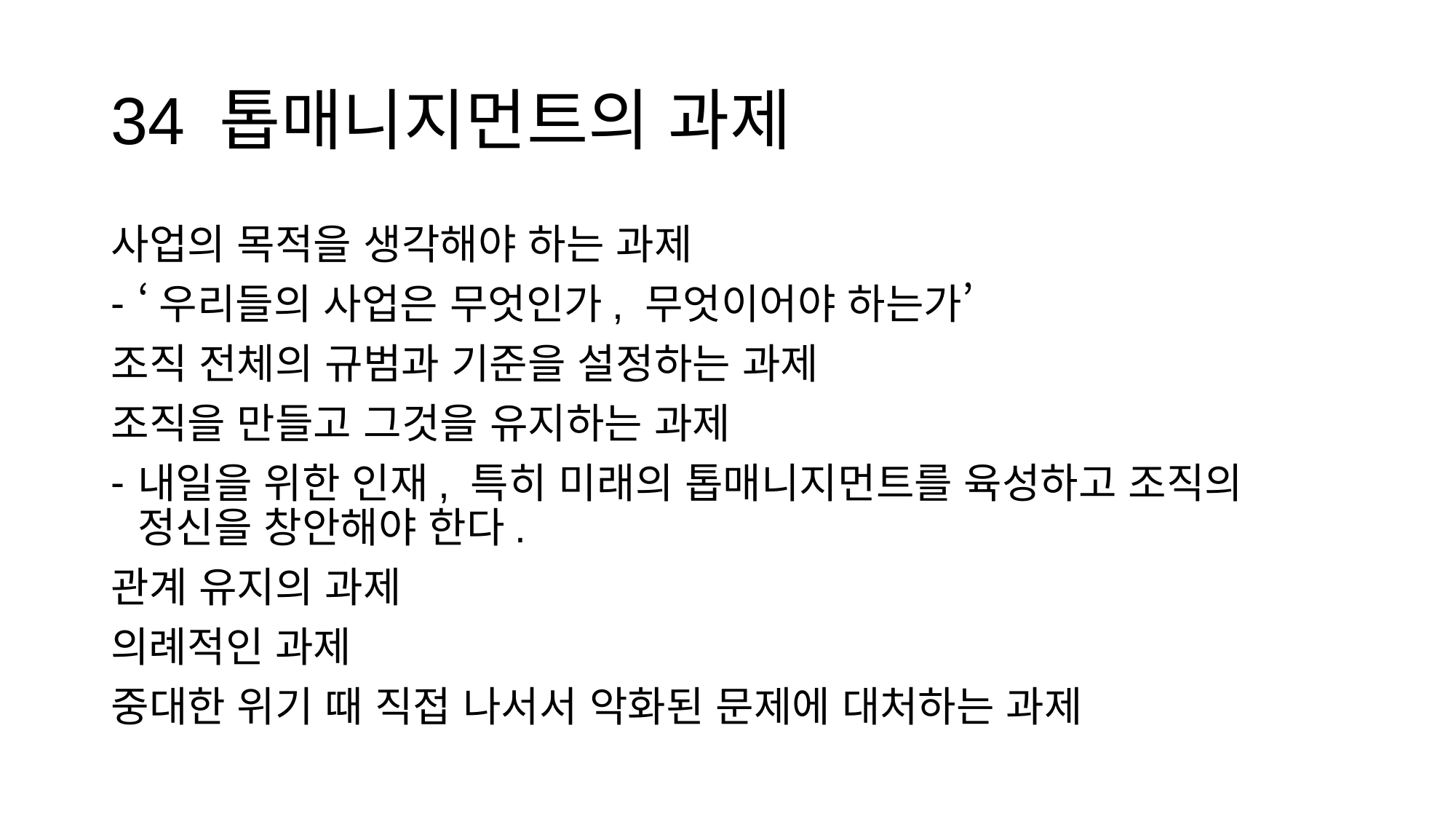

# 34 톱매니지먼트의 과제
사업의 목적을 생각해야 하는 과제
‘우리들의 사업은 무엇인가, 무엇이어야 하는가’
조직 전체의 규범과 기준을 설정하는 과제
조직을 만들고 그것을 유지하는 과제
내일을 위한 인재, 특히 미래의 톱매니지먼트를 육성하고 조직의 정신을 창안해야 한다.
관계 유지의 과제
의례적인 과제
중대한 위기 때 직접 나서서 악화된 문제에 대처하는 과제